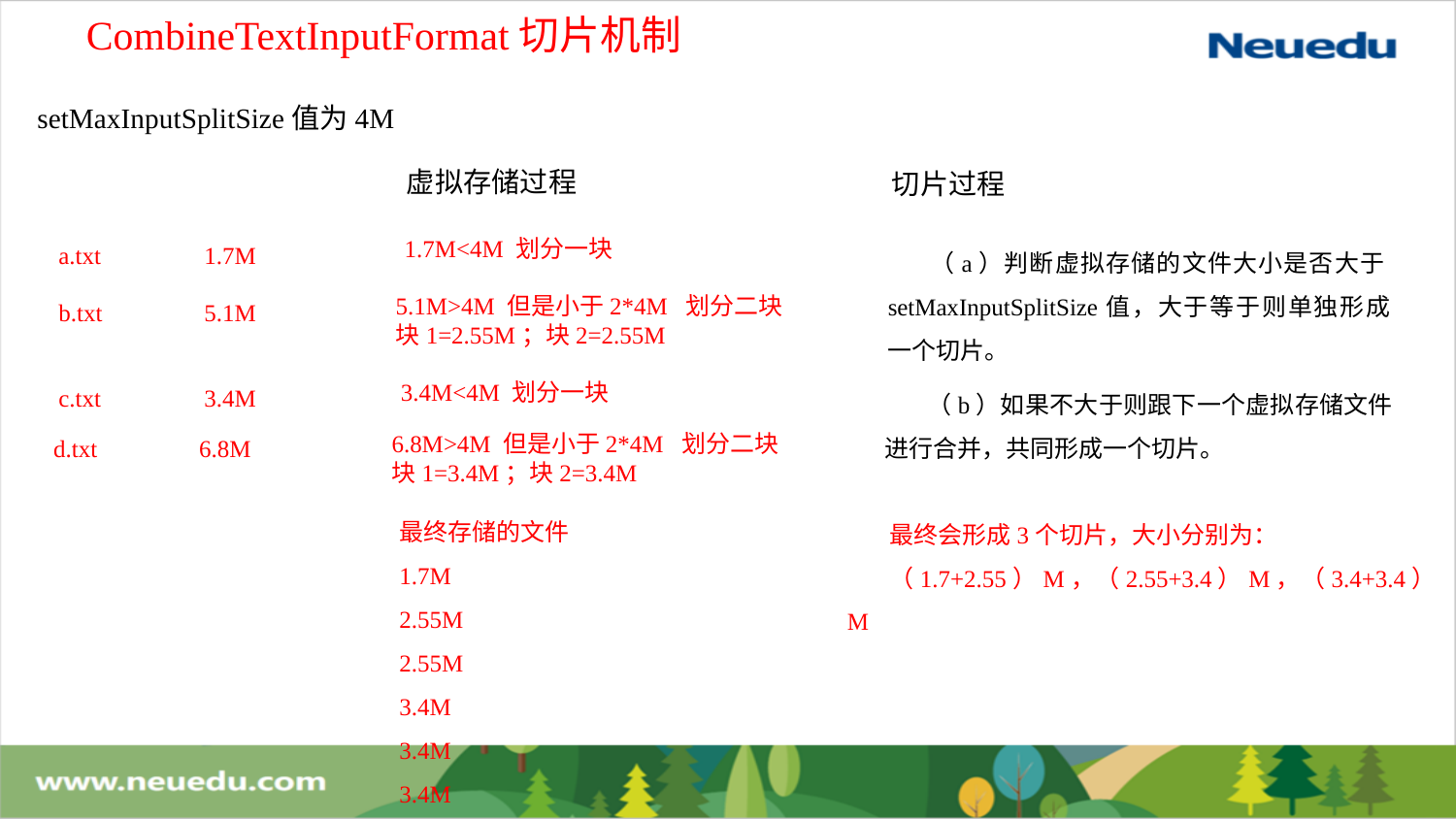

CombineTextInputFormat切片机制
setMaxInputSplitSize值为4M
虚拟存储过程
切片过程
1.7M<4M 划分一块
（a）判断虚拟存储的文件大小是否大于setMaxInputSplitSize值，大于等于则单独形成一个切片。
a.txt	1.7M
5.1M>4M 但是小于2*4M  划分二块
块1=2.55M；块2=2.55M
b.txt	5.1M
（b）如果不大于则跟下一个虚拟存储文件进行合并，共同形成一个切片。
3.4M<4M 划分一块
c.txt	3.4M
6.8M>4M 但是小于2*4M  划分二块
块1=3.4M；块2=3.4M
d.txt	6.8M
最终存储的文件
1.7M
2.55M
2.55M
3.4M
3.4M
3.4M
最终会形成3个切片，大小分别为：
（1.7+2.55）M，（2.55+3.4）M，（3.4+3.4）M